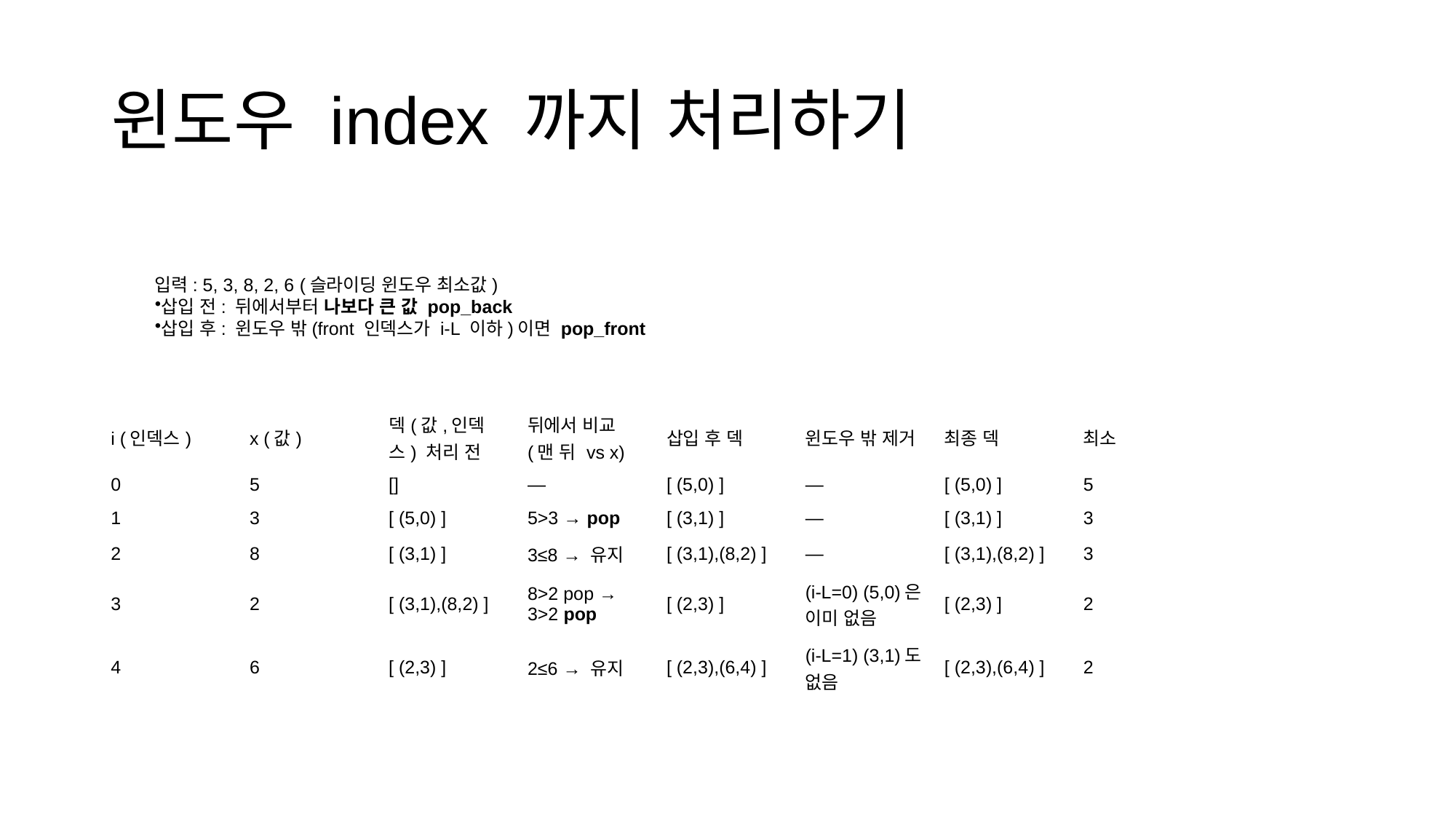

# 윈도우 index 까지 처리하기
입력: 5, 3, 8, 2, 6 (슬라이딩 윈도우 최소값)
삽입 전: 뒤에서부터 나보다 큰 값 pop_back
삽입 후: 윈도우 밖(front 인덱스가 i-L 이하)이면 pop_front
| i (인덱스) | x (값) | 덱(값,인덱스) 처리 전 | 뒤에서 비교(맨 뒤 vs x) | 삽입 후 덱 | 윈도우 밖 제거 | 최종 덱 | 최소 |
| --- | --- | --- | --- | --- | --- | --- | --- |
| 0 | 5 | [] | — | [ (5,0) ] | — | [ (5,0) ] | 5 |
| 1 | 3 | [ (5,0) ] | 5>3 → pop | [ (3,1) ] | — | [ (3,1) ] | 3 |
| 2 | 8 | [ (3,1) ] | 3≤8 → 유지 | [ (3,1),(8,2) ] | — | [ (3,1),(8,2) ] | 3 |
| 3 | 2 | [ (3,1),(8,2) ] | 8>2 pop → 3>2 pop | [ (2,3) ] | (i-L=0) (5,0)은 이미 없음 | [ (2,3) ] | 2 |
| 4 | 6 | [ (2,3) ] | 2≤6 → 유지 | [ (2,3),(6,4) ] | (i-L=1) (3,1)도 없음 | [ (2,3),(6,4) ] | 2 |